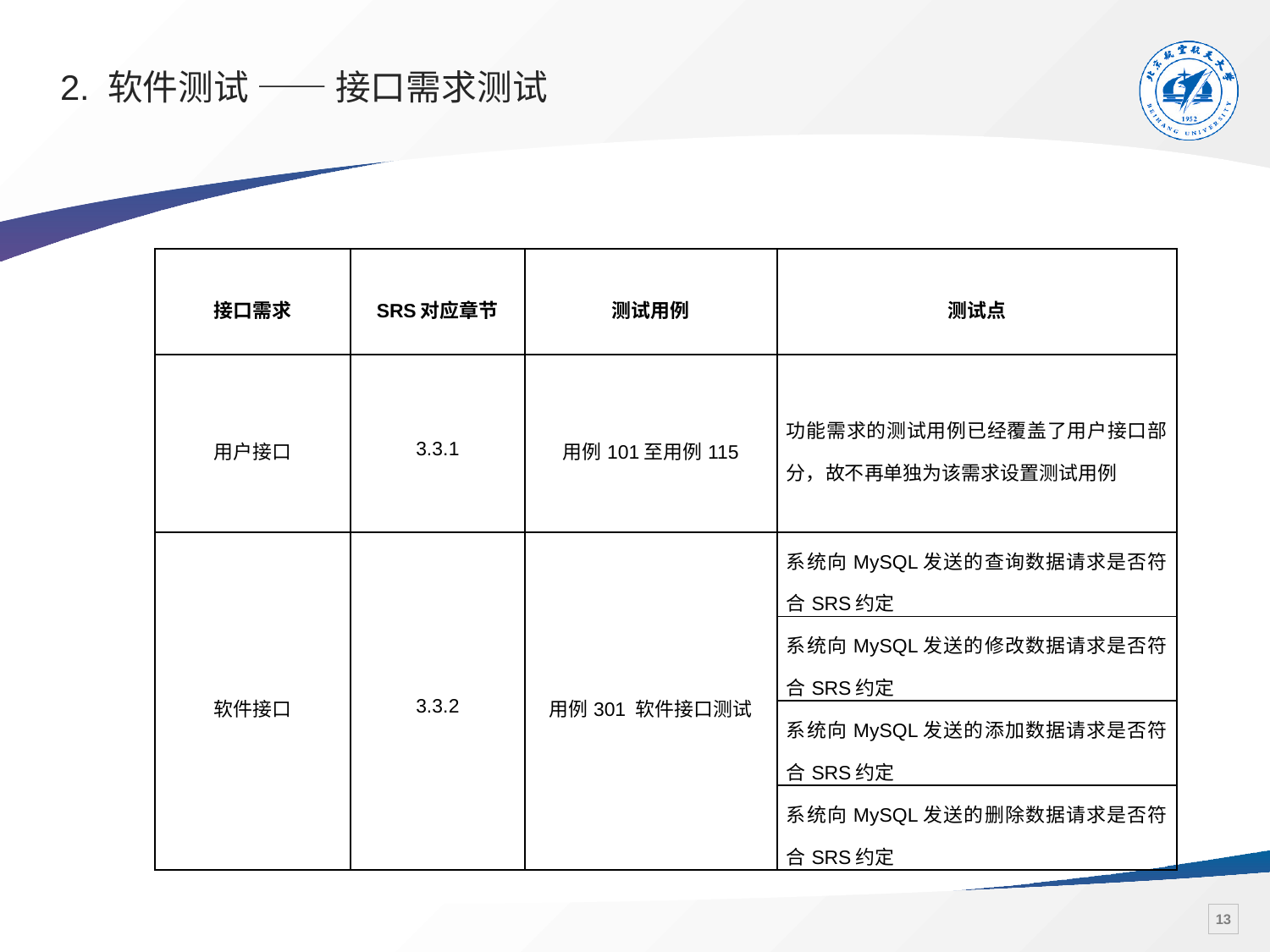

# 2. 软件测试 —— 接口需求测试
| 接口需求 | SRS对应章节 | 测试用例 | 测试点 |
| --- | --- | --- | --- |
| 用户接口 | 3.3.1 | 用例101至用例115 | 功能需求的测试用例已经覆盖了用户接口部分，故不再单独为该需求设置测试用例 |
| 软件接口 | 3.3.2 | 用例301 软件接口测试 | 系统向MySQL发送的查询数据请求是否符合SRS约定 |
|  |  |  | 系统向MySQL发送的修改数据请求是否符合SRS约定 |
|  |  |  | 系统向MySQL发送的添加数据请求是否符合SRS约定 |
|  |  |  | 系统向MySQL发送的删除数据请求是否符合SRS约定 |